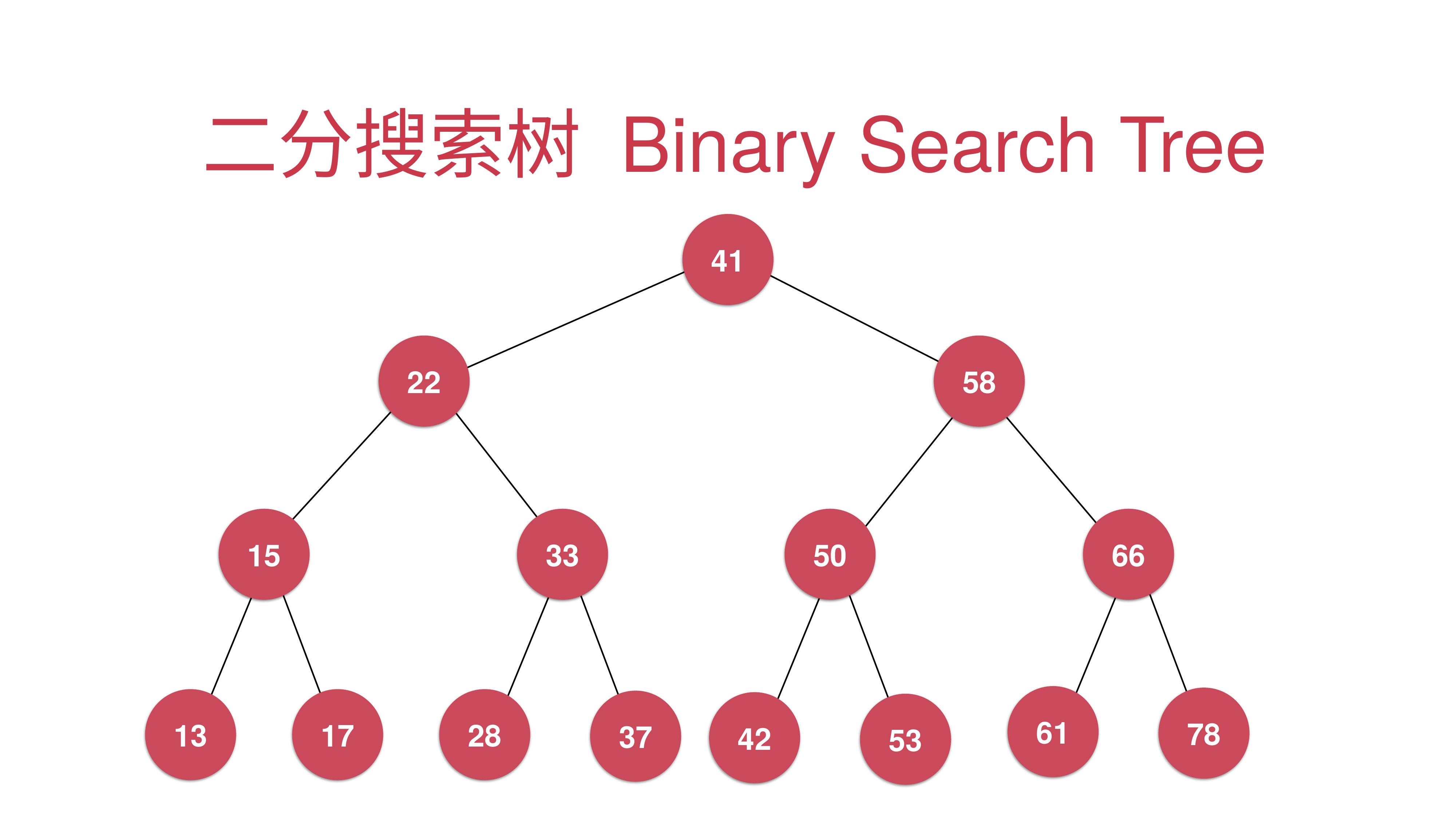

# 二分搜索树 Binary Search Tree
41

22
58

15
33
50
66

61
78
13
17
28
37
42
53